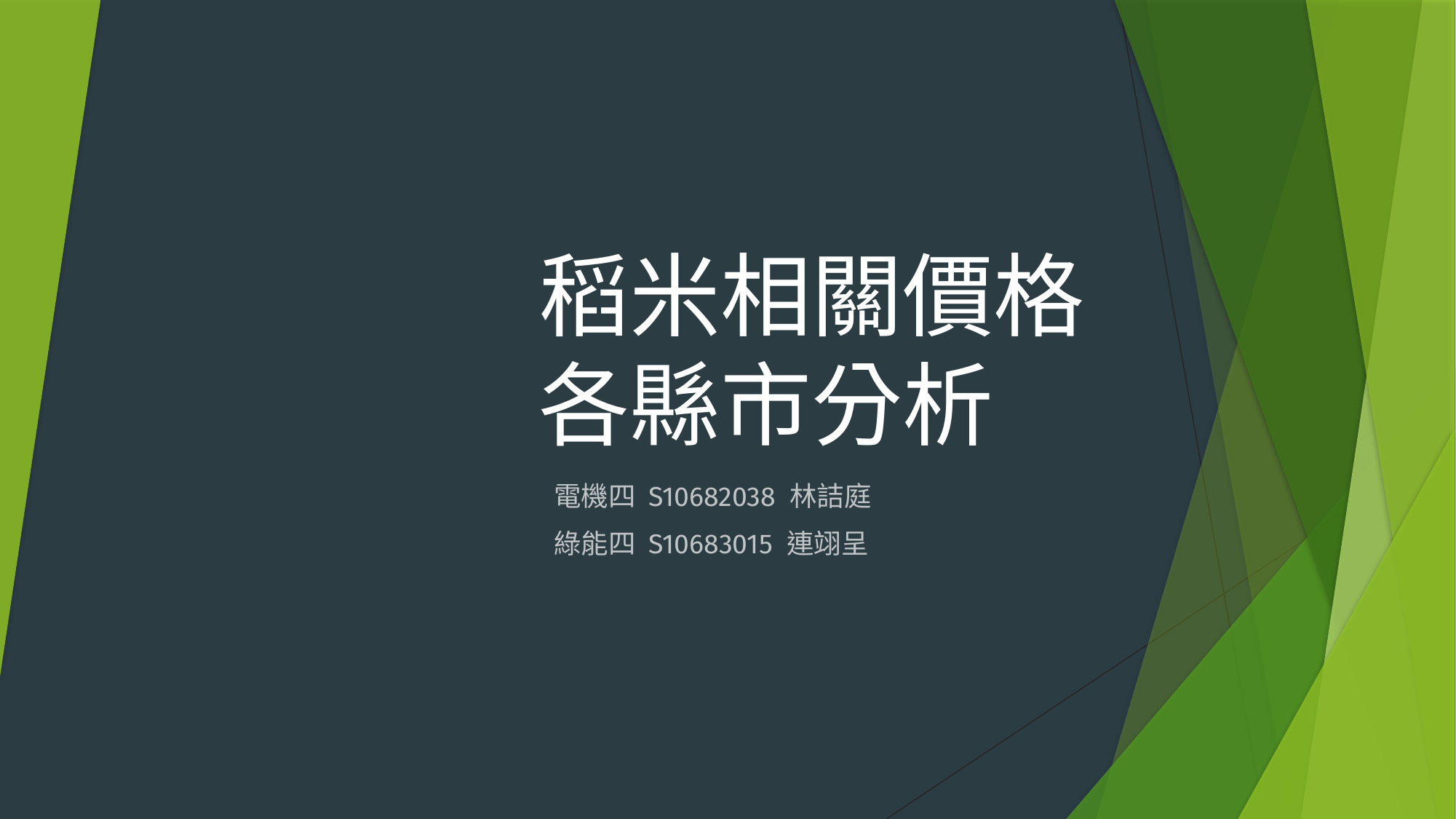

# 稻米相關價格 各縣市分析
電機四 S10682038 林詰庭
綠能四 S10683015 連翊呈